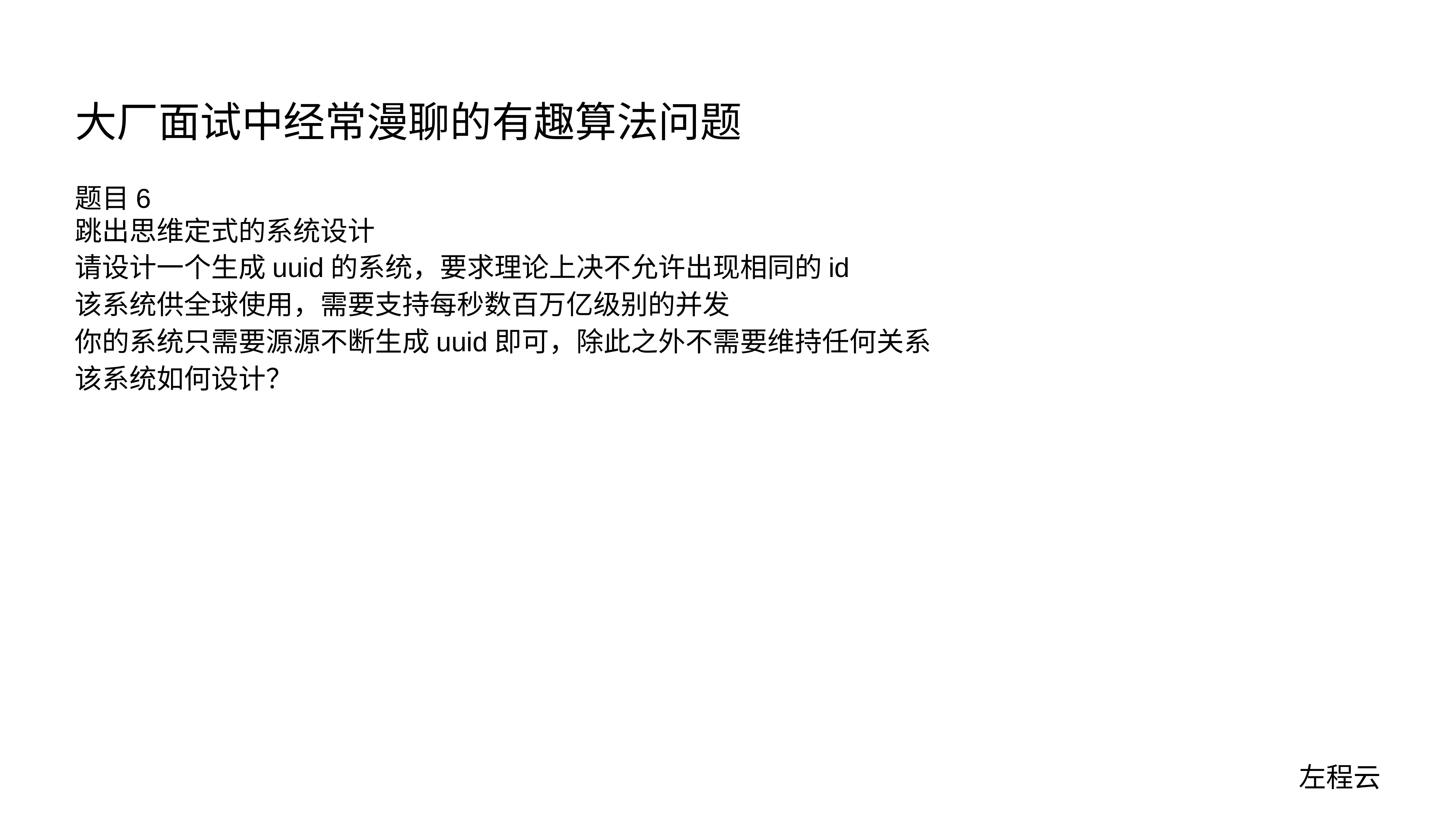

# 大厂面试中经常漫聊的有趣算法问题
题目6
跳出思维定式的系统设计
请设计一个生成uuid的系统，要求理论上决不允许出现相同的id
该系统供全球使用，需要支持每秒数百万亿级别的并发
你的系统只需要源源不断生成uuid即可，除此之外不需要维持任何关系
该系统如何设计？
左程云